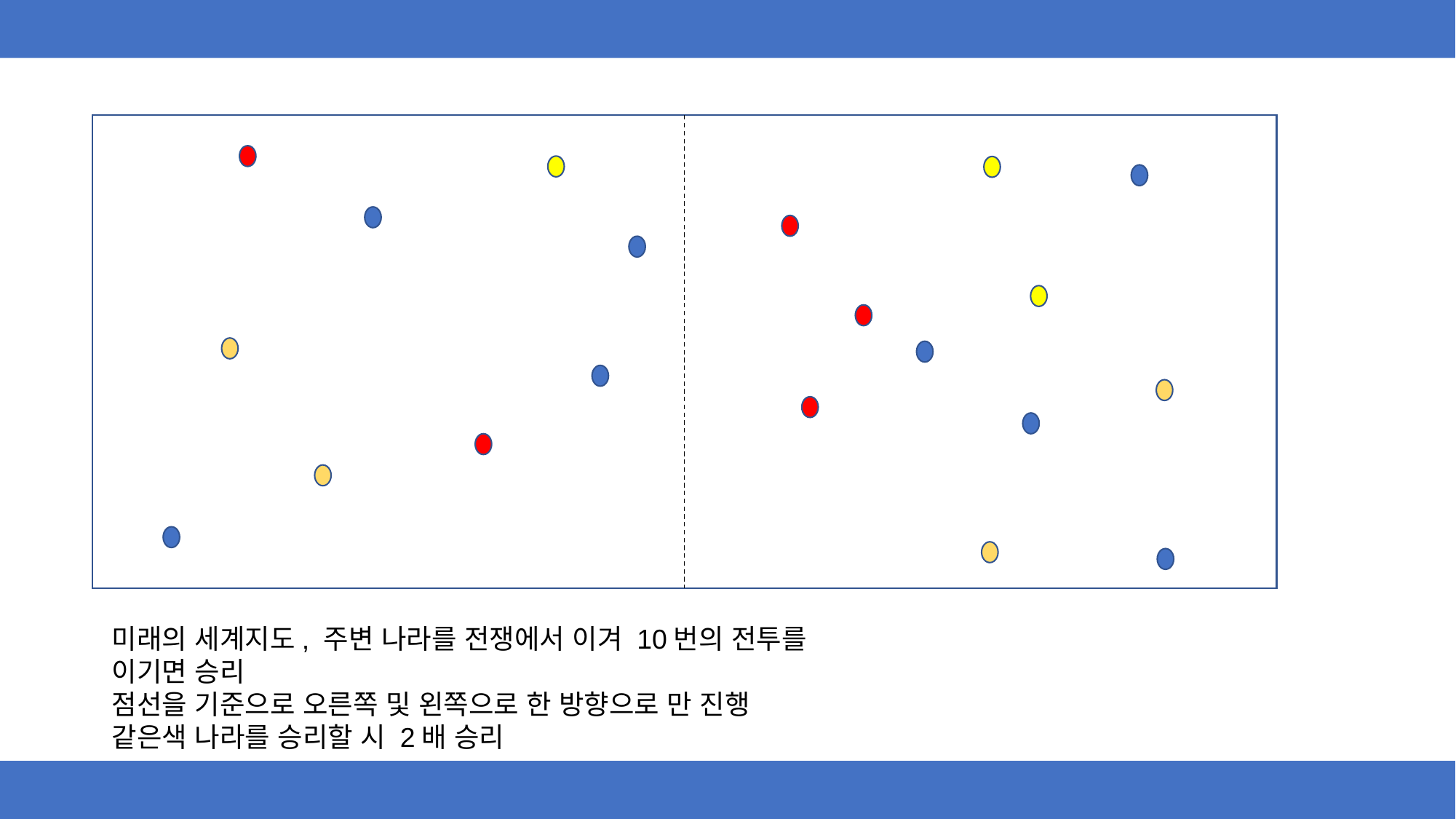

미래의 세계지도, 주변 나라를 전쟁에서 이겨 10번의 전투를 이기면 승리
점선을 기준으로 오른쪽 및 왼쪽으로 한 방향으로 만 진행
같은색 나라를 승리할 시 2배 승리